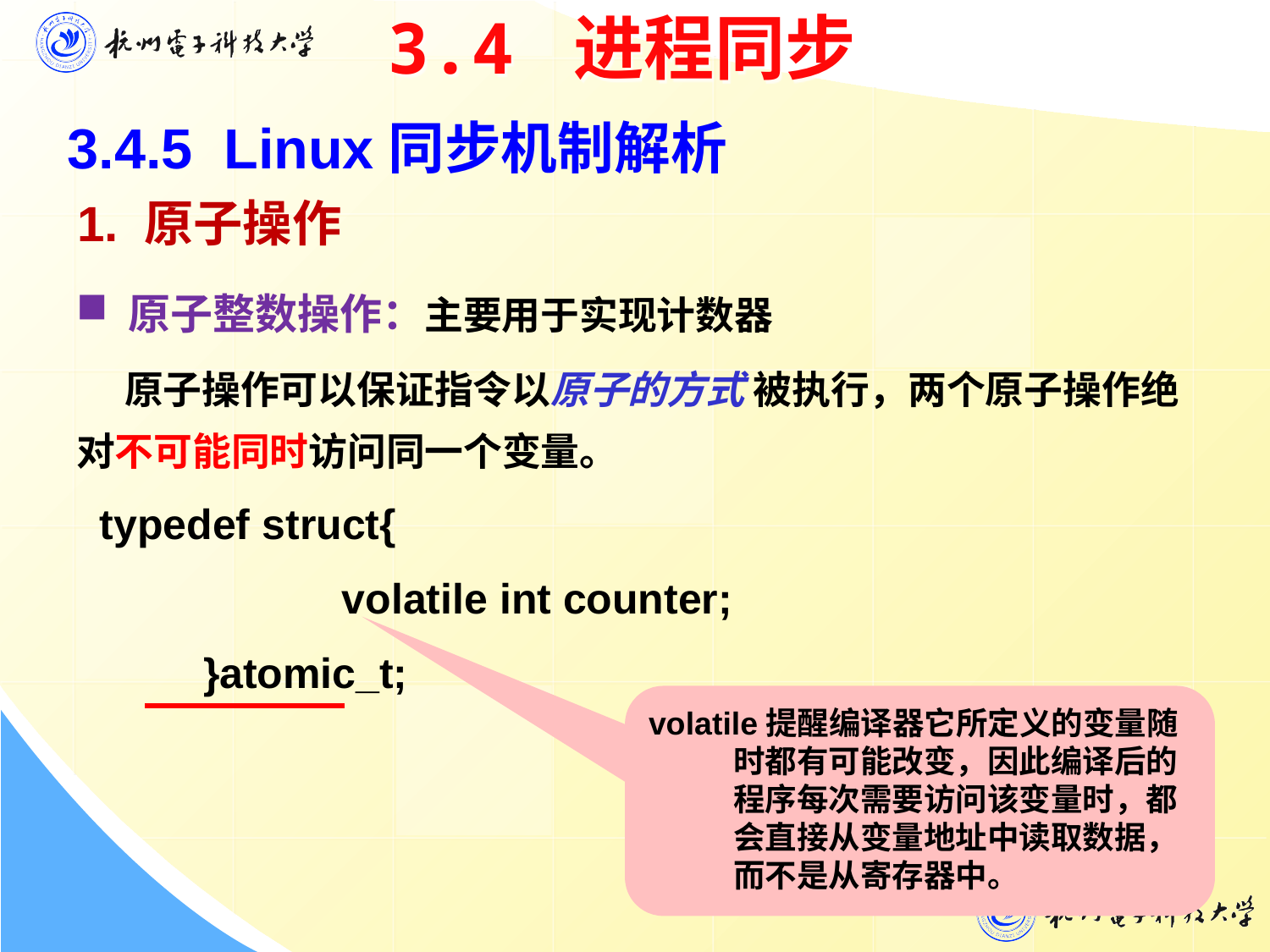

3.4 进程同步
3.4.5  Linux同步机制解析
1. 原子操作
 原子整数操作：主要用于实现计数器
    原子操作可以保证指令以原子的方式 被执行，两个原子操作绝对不可能同时访问同一个变量。
  typedef struct{
		 volatile int counter;
	}atomic_t;

volatile提醒编译器它所定义的变量随时都有可能改变，因此编译后的程序每次需要访问该变量时，都会直接从变量地址中读取数据，而不是从寄存器中。